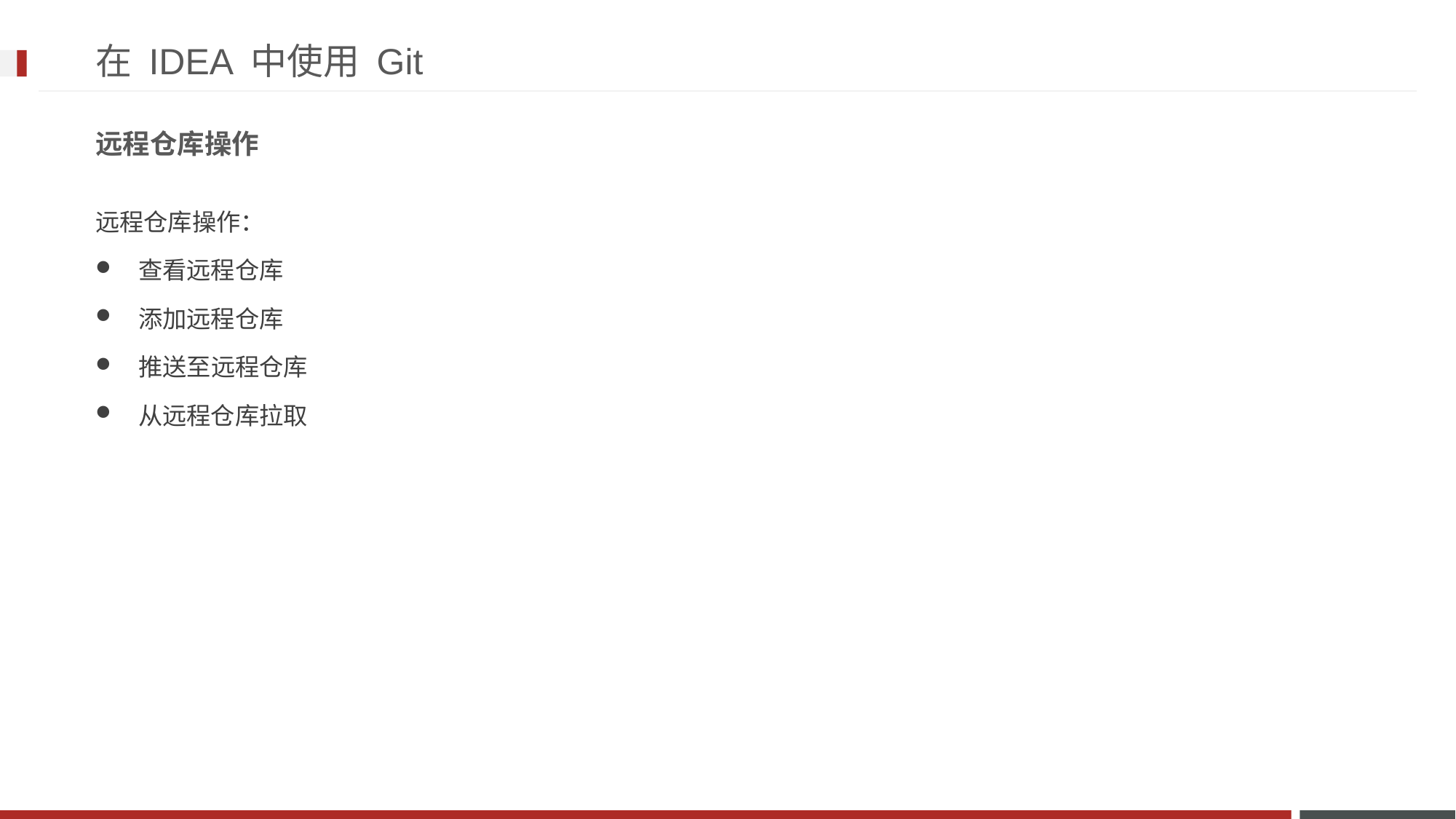

# 在 IDEA 中使用 Git
远程仓库操作
远程仓库操作：
查看远程仓库
添加远程仓库
推送至远程仓库
从远程仓库拉取